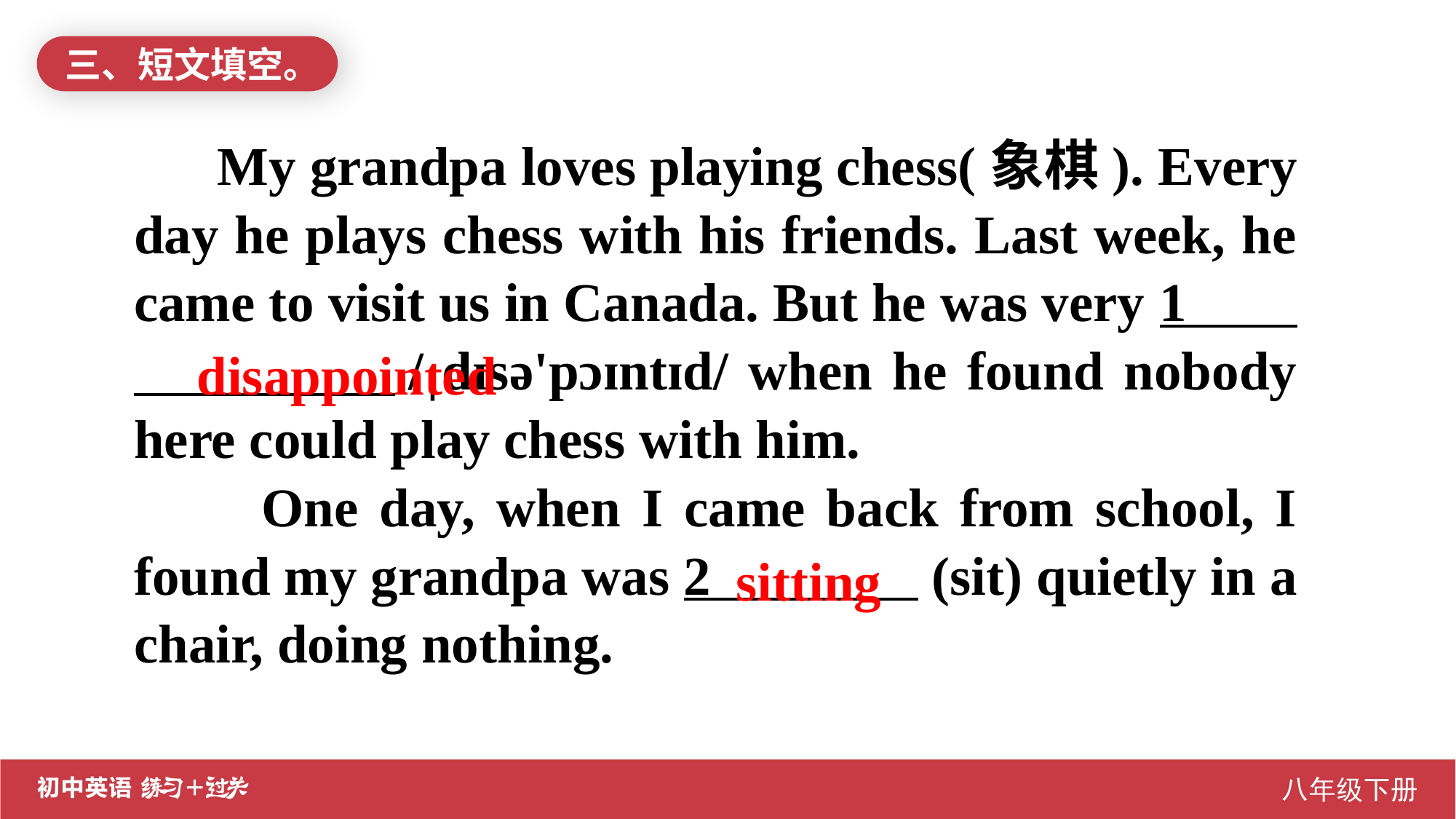

三、短文填空。
      My grandpa loves playing chess(象棋). Every day he plays chess with his friends. Last week, he came to visit us in Canada. But he was very 1                      ./ˌdɪsə'pɔɪntɪd/ when he found nobody here could play chess with him.
      One day, when I came back from school, I found my grandpa was 2                (sit) quietly in a chair, doing nothing.  .
disappointed
sitting